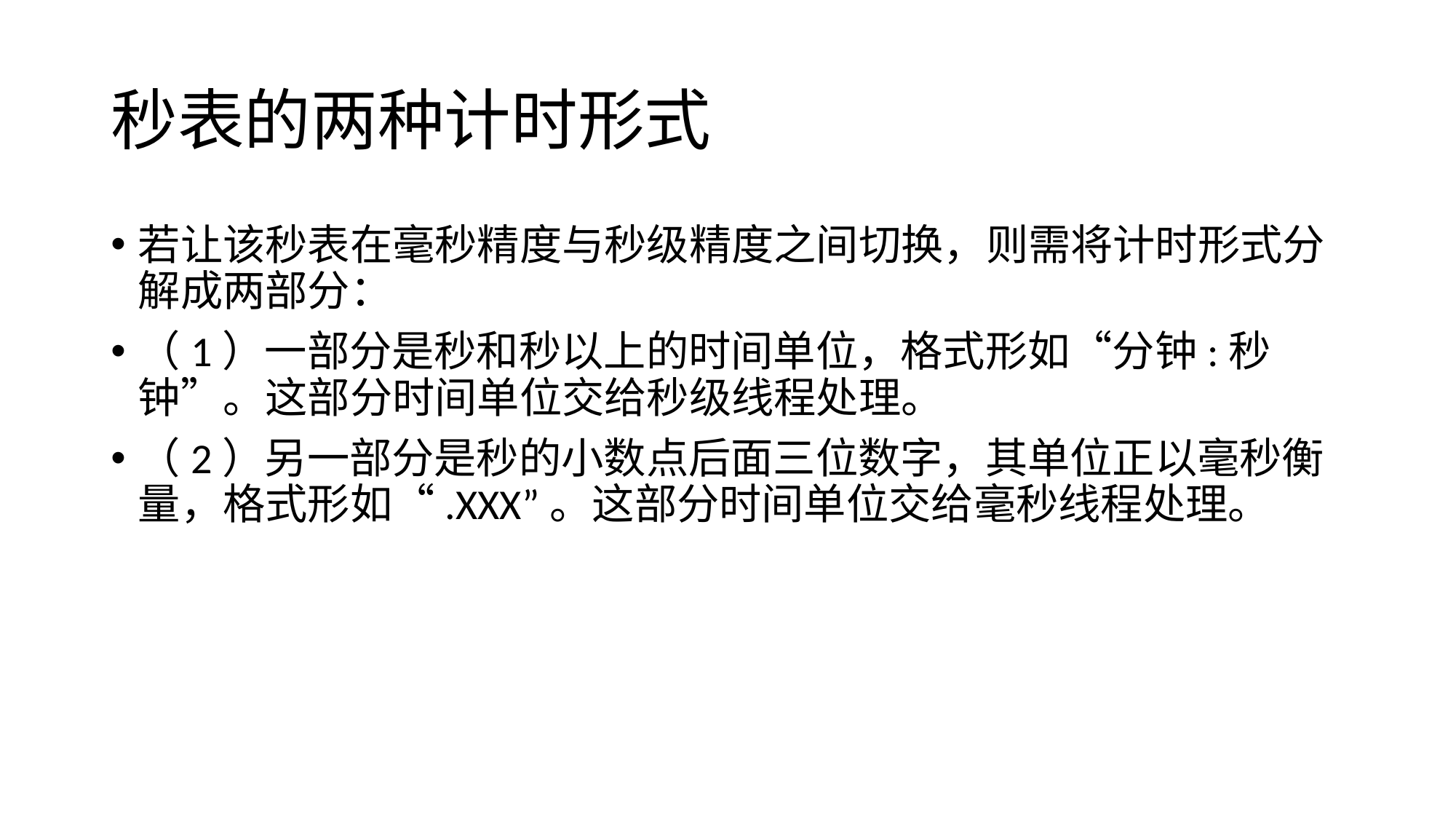

# 秒表的两种计时形式
若让该秒表在毫秒精度与秒级精度之间切换，则需将计时形式分解成两部分：
（1）一部分是秒和秒以上的时间单位，格式形如“分钟:秒钟”。这部分时间单位交给秒级线程处理。
（2）另一部分是秒的小数点后面三位数字，其单位正以毫秒衡量，格式形如“.XXX”。这部分时间单位交给毫秒线程处理。